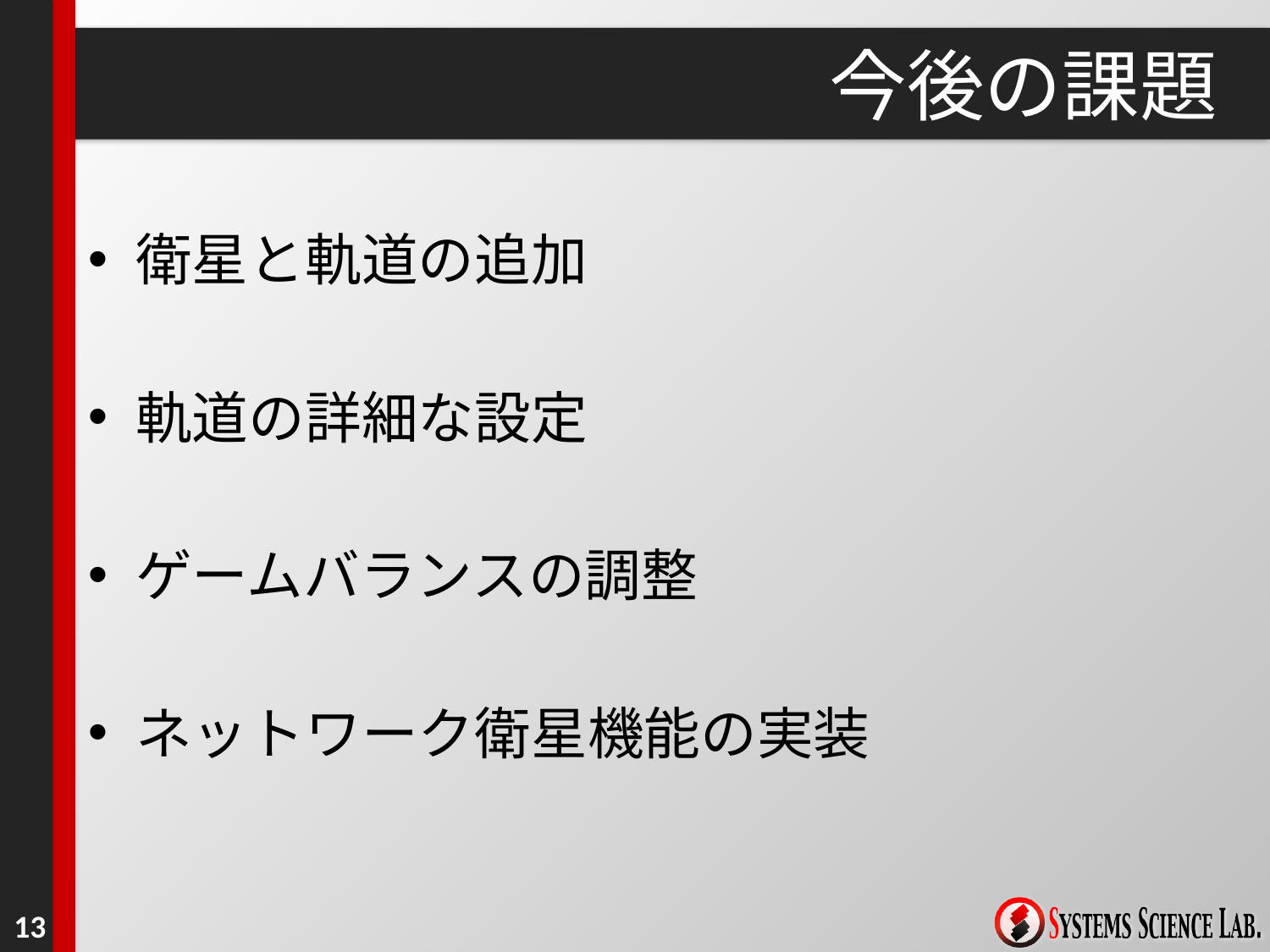

# 今後の課題
衛星と軌道の追加

軌道の詳細な設定

ゲームバランスの調整

ネットワーク衛星機能の実装

13